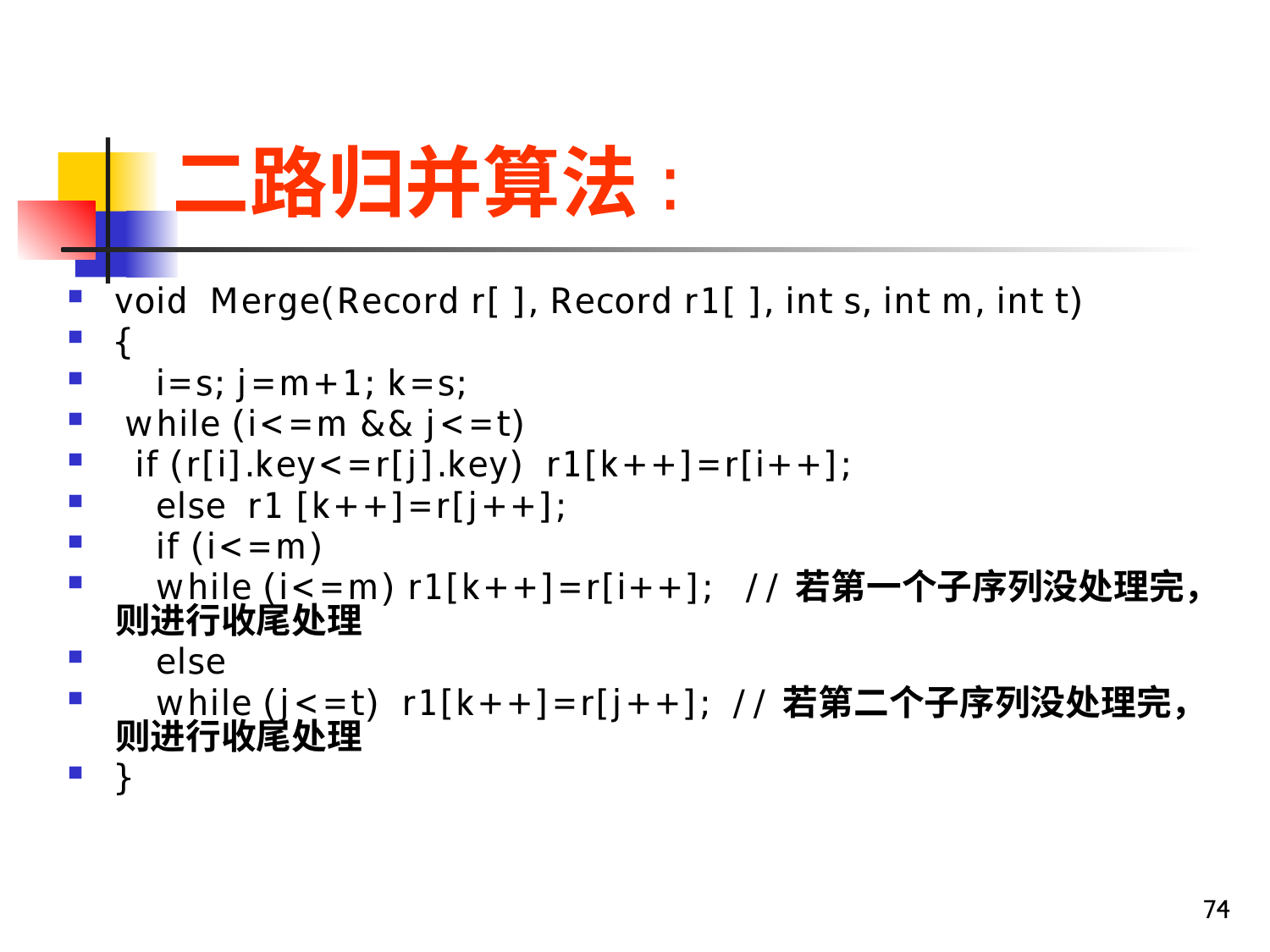

# 二路归并算法:
void  Merge(Record r[ ], Record r1[ ], int s, int m, int t)
{
    i=s; j=m+1; k=s;
 while (i<=m && j<=t)
  if (r[i].key<=r[j].key)  r1[k++]=r[i++];
    else  r1 [k++]=r[j++];
    if (i<=m)
    while (i<=m) r1[k++]=r[i++];   //若第一个子序列没处理完，则进行收尾处理
    else
    while (j<=t)  r1[k++]=r[j++];  //若第二个子序列没处理完，则进行收尾处理
}

74